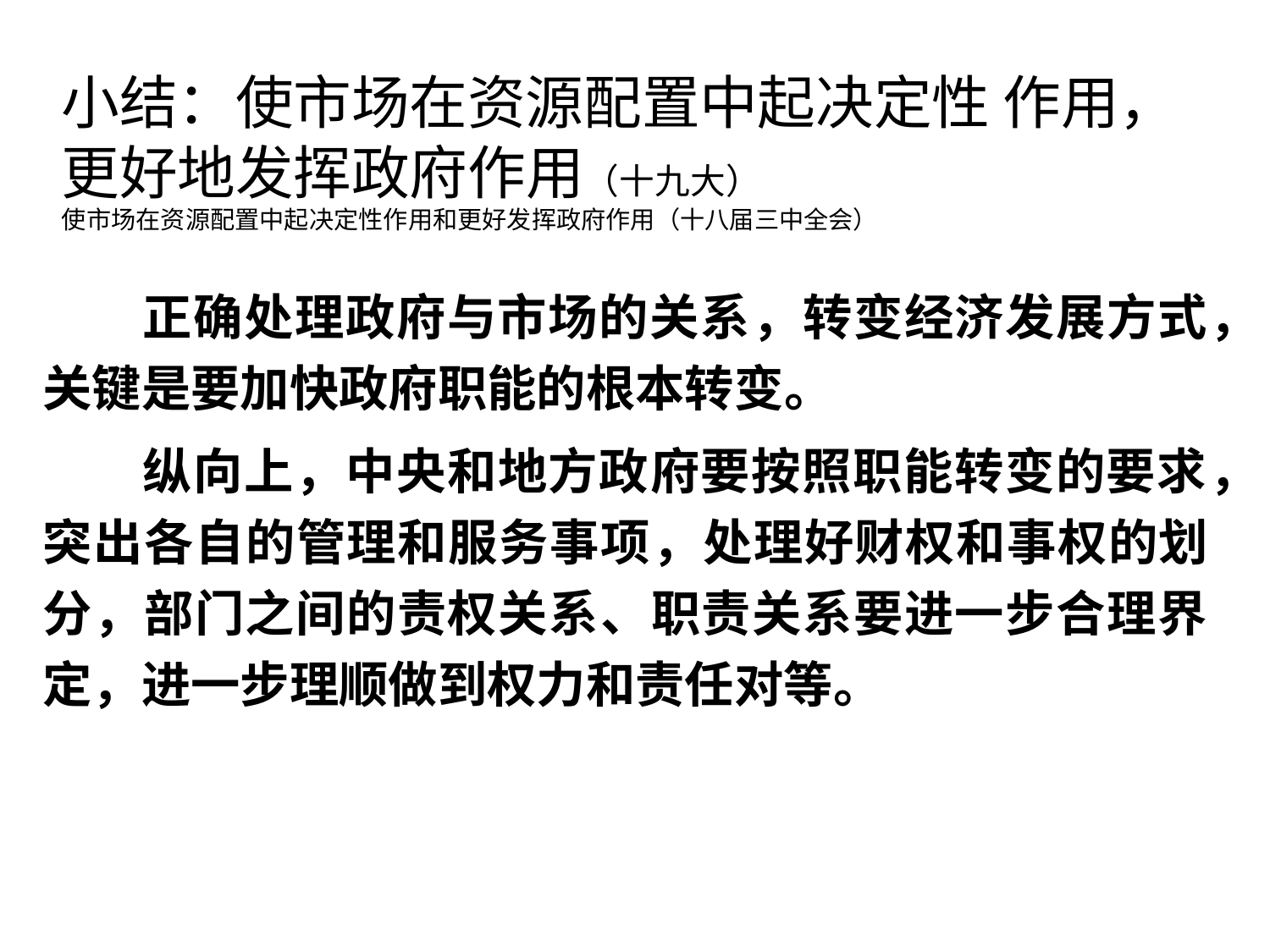

# 小结：使市场在资源配置中起决定性 作用，更好地发挥政府作用（十九大）
使市场在资源配置中起决定性作用和更好发挥政府作用（十八届三中全会）
正确处理政府与市场的关系，转变经济发展方式， 关键是要加快政府职能的根本转变。
纵向上，中央和地方政府要按照职能转变的要求， 突出各自的管理和服务事项，处理好财权和事权的划 分，部门之间的责权关系、职责关系要进一步合理界 定，进一步理顺做到权力和责任对等。